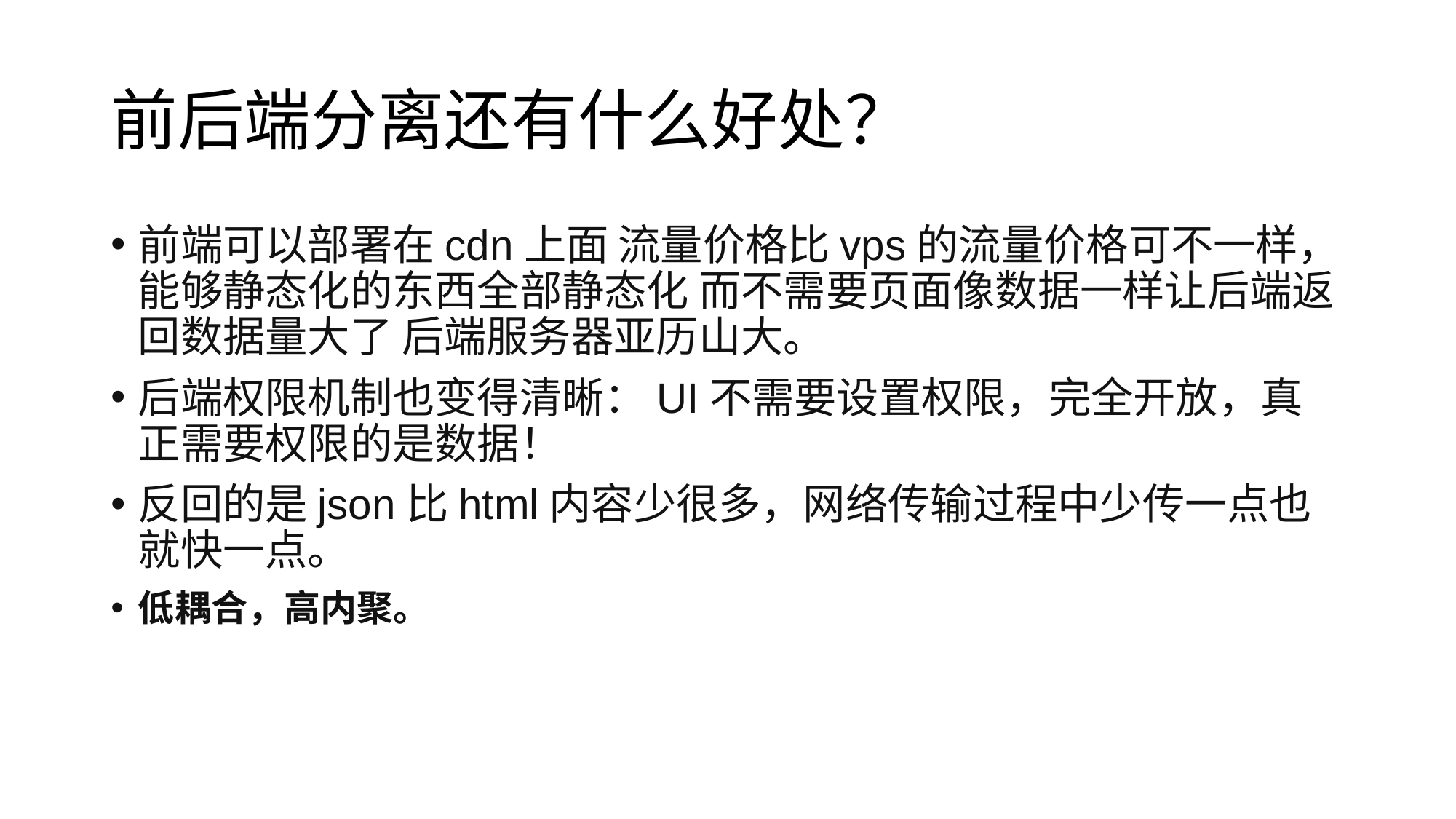

# 前后端分离还有什么好处？
前端可以部署在cdn上面 流量价格比vps的流量价格可不一样，能够静态化的东西全部静态化 而不需要页面像数据一样让后端返回数据量大了 后端服务器亚历山大。
后端权限机制也变得清晰：UI不需要设置权限，完全开放，真正需要权限的是数据！
反回的是json比html内容少很多，网络传输过程中少传一点也就快一点。
低耦合，高内聚。